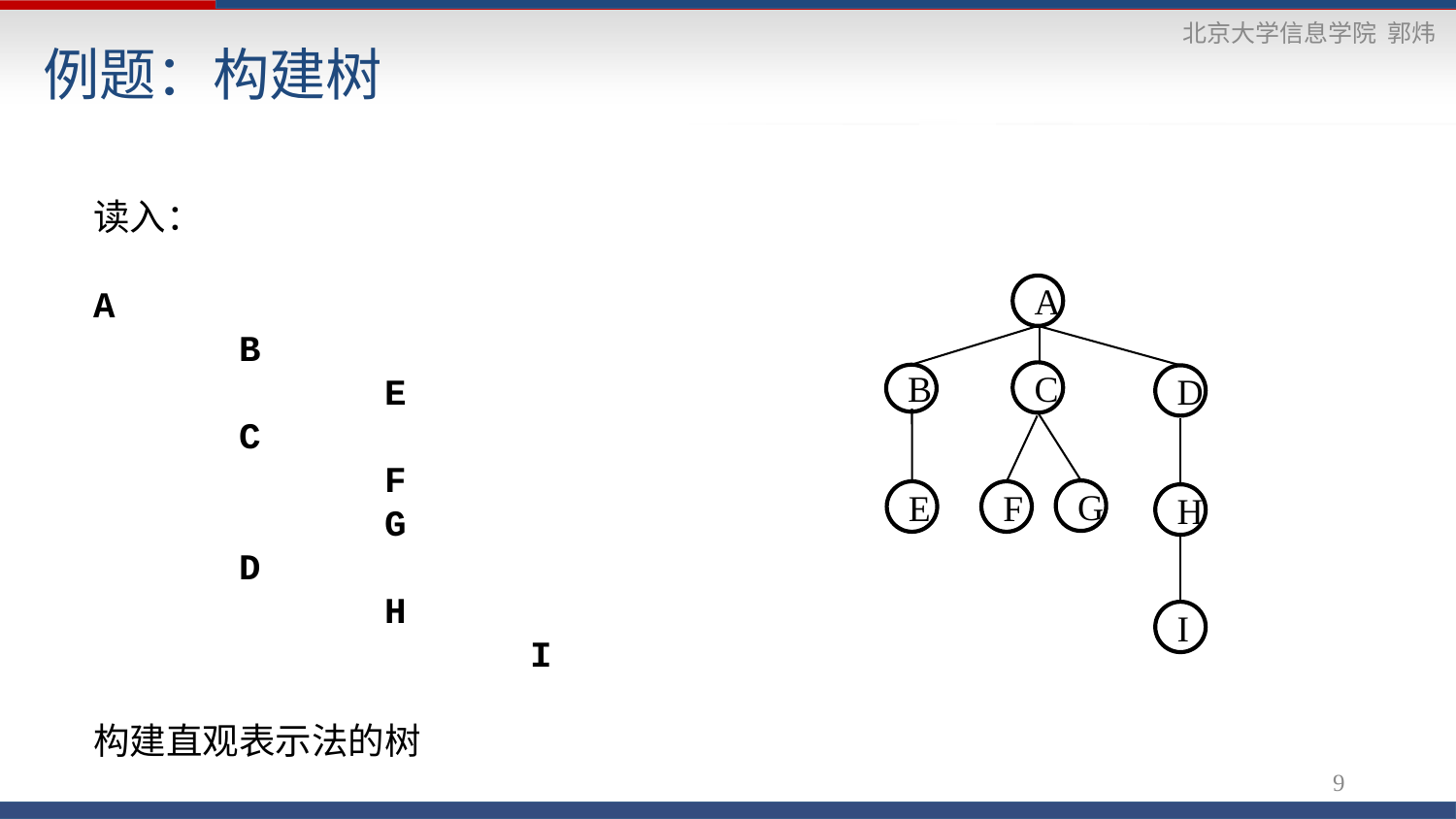

# 例题：构建树
读入：

A
	B
		E
	C
		F
		G
	D
		H
			I

构建直观表示法的树
A
C
B
D
G
E
F
H
I
9